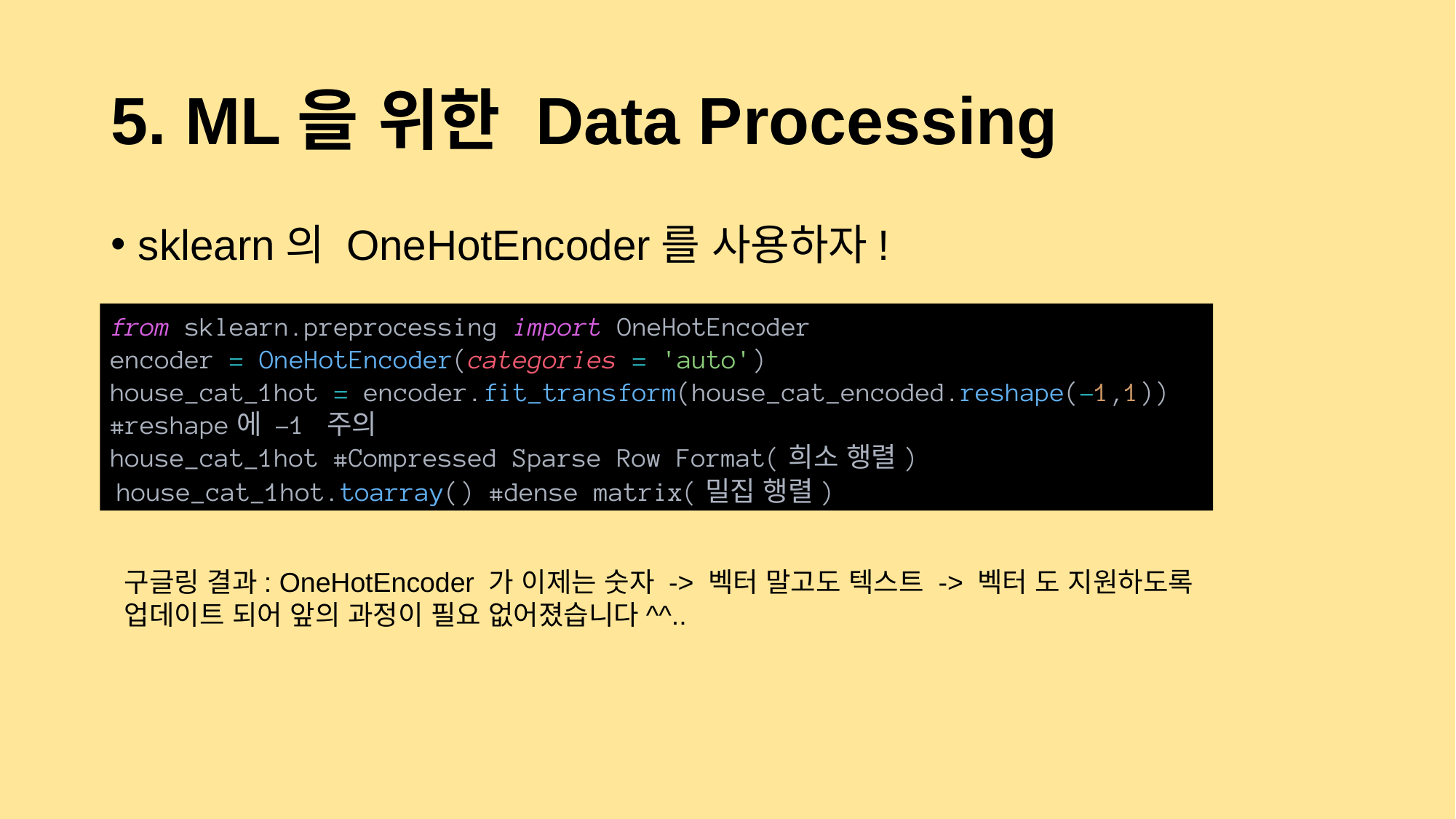

# 5. ML을 위한 Data Processing
sklearn의 OneHotEncoder를 사용하자!

from sklearn.preprocessing import OneHotEncoder
encoder = OneHotEncoder(categories = 'auto')
house_cat_1hot = encoder.fit_transform(house_cat_encoded.reshape(-1,1))
#reshape에 -1 주의
house_cat_1hot #Compressed Sparse Row Format(희소 행렬)

house_cat_1hot.toarray() #dense matrix(밀집 행렬)
구글링 결과: OneHotEncoder 가 이제는 숫자 -> 벡터 말고도 텍스트 -> 벡터 도 지원하도록 업데이트 되어 앞의 과정이 필요 없어졌습니다^^..